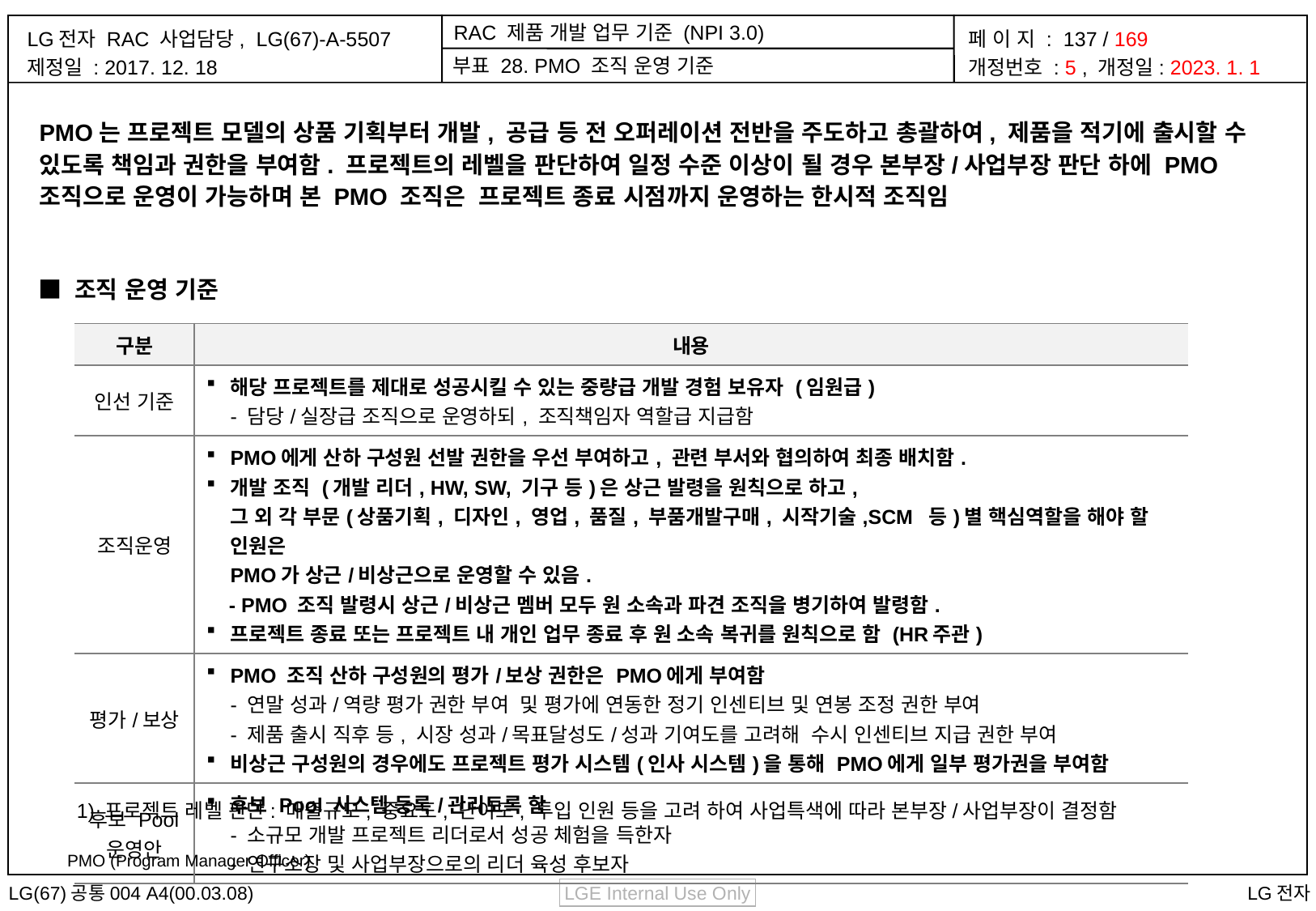

부표 28. PMO 조직 운영 기준
PMO는 프로젝트 모델의 상품 기획부터 개발, 공급 등 전 오퍼레이션 전반을 주도하고 총괄하여, 제품을 적기에 출시할 수
있도록 책임과 권한을 부여함. 프로젝트의 레벨을 판단하여 일정 수준 이상이 될 경우 본부장/사업부장 판단 하에 PMO
조직으로 운영이 가능하며 본 PMO 조직은  프로젝트 종료 시점까지 운영하는 한시적 조직임
■ 조직 운영 기준
| 구분 | 내용 |
| --- | --- |
| 인선 기준 | 해당 프로젝트를 제대로 성공시킬 수 있는 중량급 개발 경험 보유자 (임원급) - 담당/실장급 조직으로 운영하되, 조직책임자 역할급 지급함 |
| 조직운영 | PMO에게 산하 구성원 선발 권한을 우선 부여하고, 관련 부서와 협의하여 최종 배치함. 개발 조직 (개발 리더, HW, SW, 기구 등)은 상근 발령을 원칙으로 하고, 그 외 각 부문(상품기획, 디자인, 영업, 품질, 부품개발구매, 시작기술,SCM 등)별 핵심역할을 해야 할 인원은 PMO가 상근/비상근으로 운영할 수 있음. - PMO 조직 발령시 상근/비상근 멤버 모두 원 소속과 파견 조직을 병기하여 발령함. 프로젝트 종료 또는 프로젝트 내 개인 업무 종료 후 원 소속 복귀를 원칙으로 함 (HR주관) |
| 평가/보상 | PMO 조직 산하 구성원의 평가/보상 권한은 PMO에게 부여함 - 연말 성과/역량 평가 권한 부여 및 평가에 연동한 정기 인센티브 및 연봉 조정 권한 부여 - 제품 출시 직후 등, 시장 성과/목표달성도/성과 기여도를 고려해 수시 인센티브 지급 권한 부여 비상근 구성원의 경우에도 프로젝트 평가 시스템(인사 시스템)을 통해 PMO에게 일부 평가권을 부여함 |
| 후보 Pool 운영안 | 후보 Pool 시스템 등록/관리토록 함 - 소규모 개발 프로젝트 리더로서 성공 체험을 득한자 - 연구소장 및 사업부장으로의 리더 육성 후보자 |
1) 프로젝트 레벨 판단: 매출규모, 중요도, 난이도, 투입 인원 등을 고려 하여 사업특색에 따라 본부장/사업부장이 결정함
PMO (Program Manager Officer)